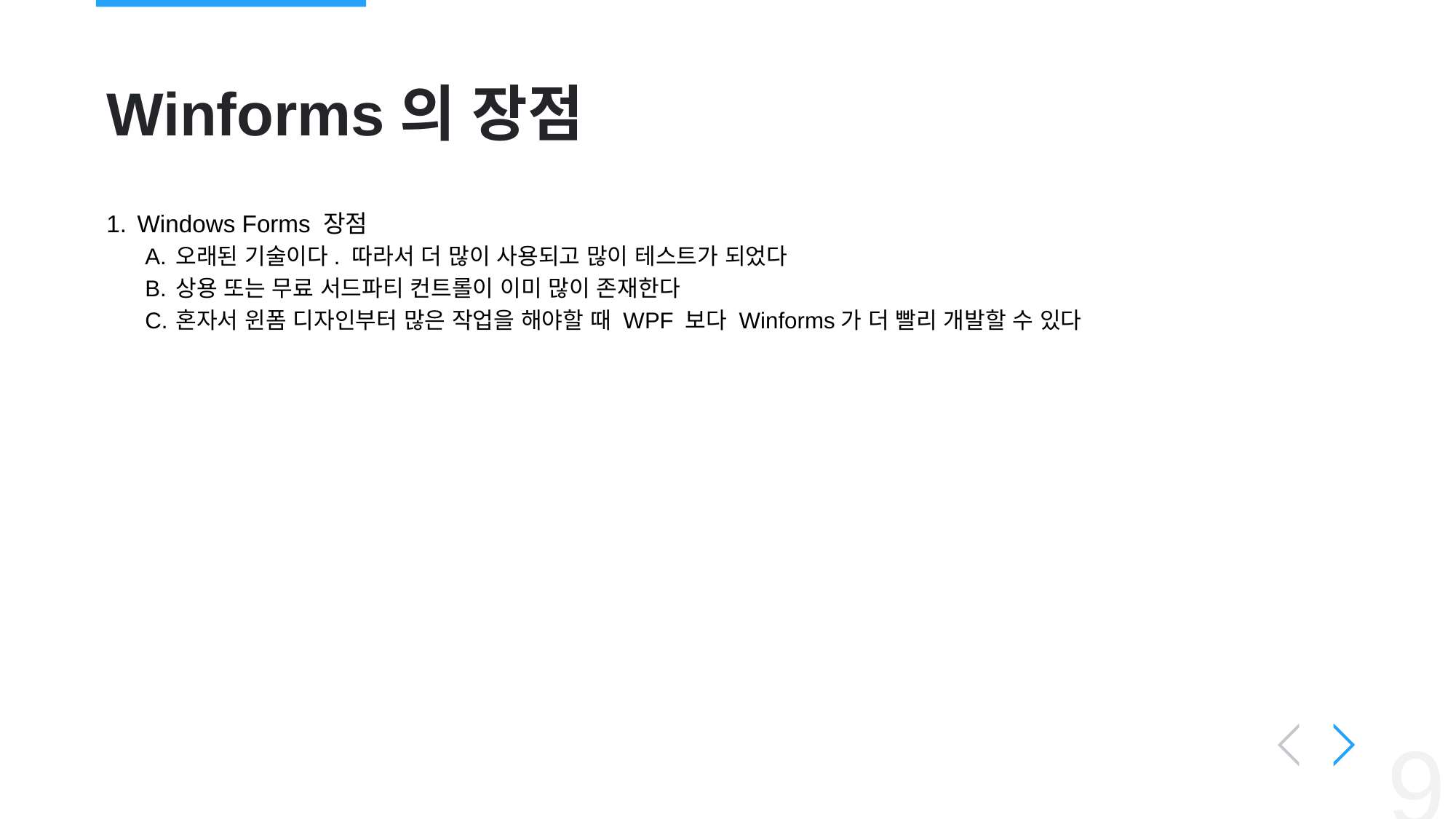

# Winforms의 장점
Windows Forms 장점
오래된 기술이다. 따라서 더 많이 사용되고 많이 테스트가 되었다
상용 또는 무료 서드파티 컨트롤이 이미 많이 존재한다
혼자서 윈폼 디자인부터 많은 작업을 해야할 때 WPF 보다 Winforms가 더 빨리 개발할 수 있다
9